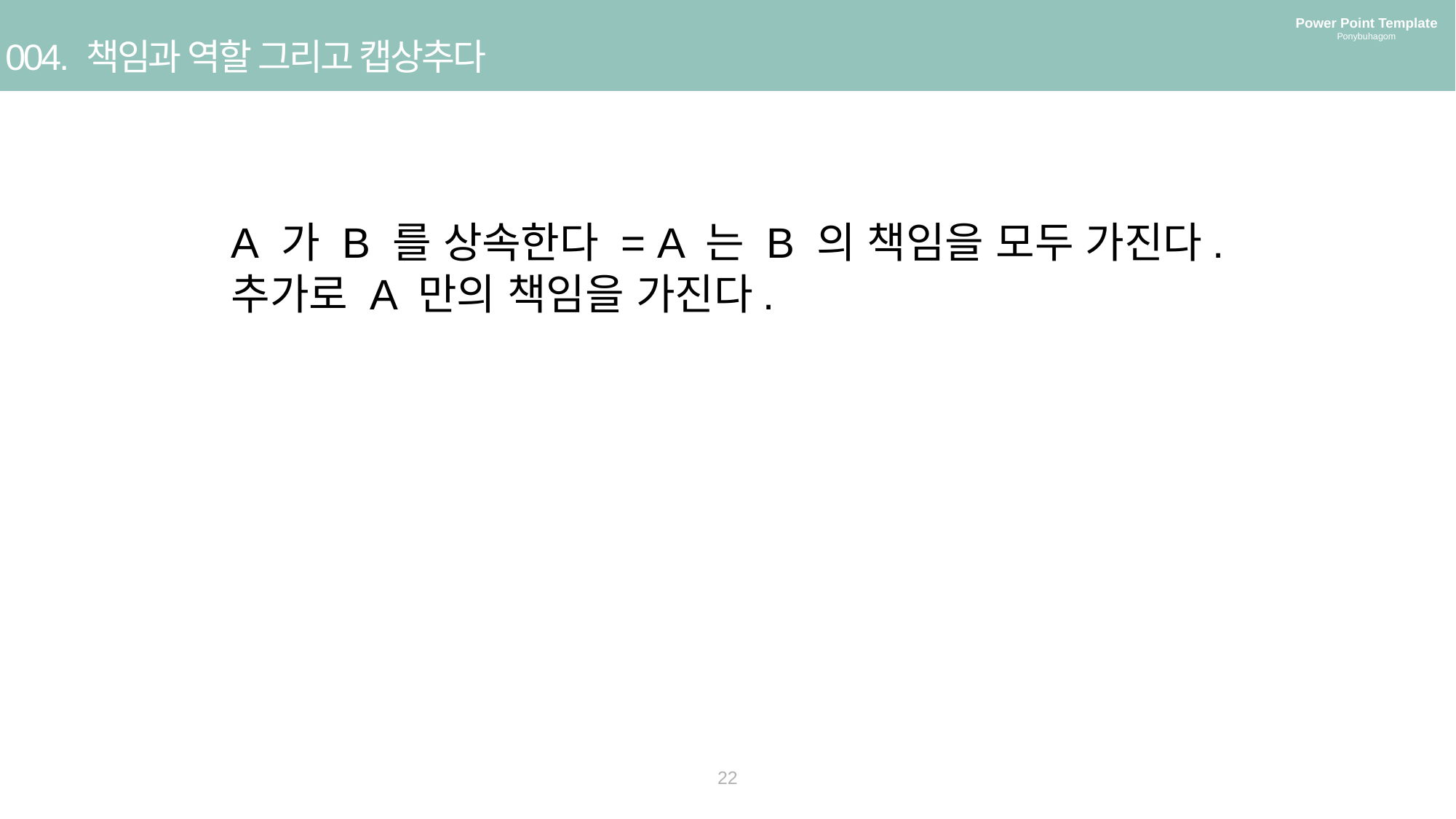

Power Point Template
Ponybuhagom
004. 책임과 역할 그리고 캡상추다
A 가 B 를 상속한다 = A 는 B 의 책임을 모두 가진다.
추가로 A 만의 책임을 가진다.
22